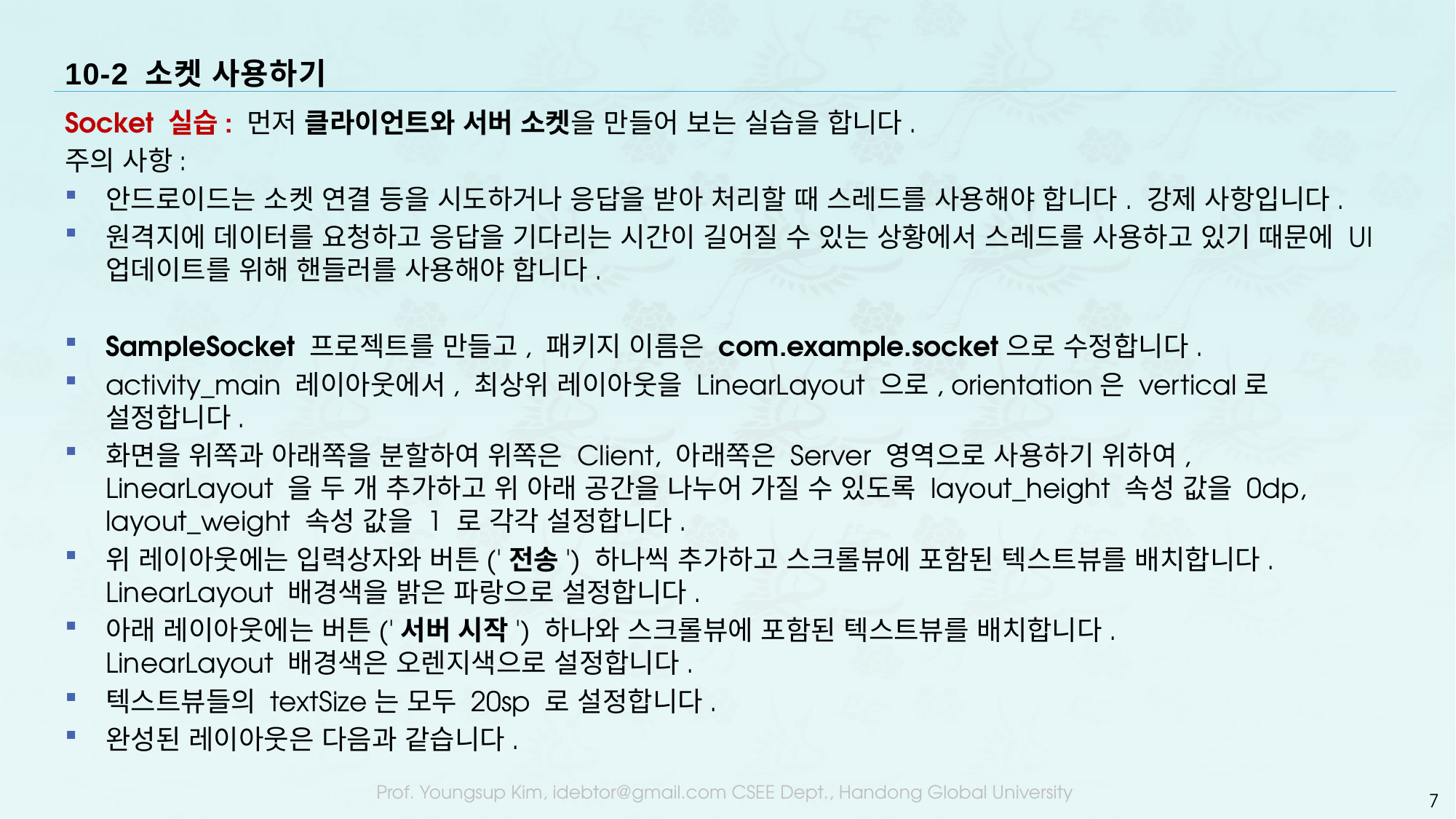

# 10-2 소켓 사용하기
Socket 실습: 먼저 클라이언트와 서버 소켓을 만들어 보는 실습을 합니다.
주의 사항:
안드로이드는 소켓 연결 등을 시도하거나 응답을 받아 처리할 때 스레드를 사용해야 합니다. 강제 사항입니다.
원격지에 데이터를 요청하고 응답을 기다리는 시간이 길어질 수 있는 상황에서 스레드를 사용하고 있기 때문에 UI 업데이트를 위해 핸들러를 사용해야 합니다.

SampleSocket 프로젝트를 만들고, 패키지 이름은 com.example.socket으로 수정합니다.
activity_main 레이아웃에서, 최상위 레이아웃을 LinearLayout 으로, orientation은 vertical로 설정합니다.
화면을 위쪽과 아래쪽을 분할하여 위쪽은 Client, 아래쪽은 Server 영역으로 사용하기 위하여,
LinearLayout 을 두 개 추가하고 위 아래 공간을 나누어 가질 수 있도록 layout_height 속성 값을 0dp, layout_weight 속성 값을 1 로 각각 설정합니다.
위 레이아웃에는 입력상자와 버튼('전송') 하나씩 추가하고 스크롤뷰에 포함된 텍스트뷰를 배치합니다.
LinearLayout 배경색을 밝은 파랑으로 설정합니다.
아래 레이아웃에는 버튼('서버 시작') 하나와 스크롤뷰에 포함된 텍스트뷰를 배치합니다.
LinearLayout 배경색은 오렌지색으로 설정합니다.
텍스트뷰들의 textSize는 모두 20sp 로 설정합니다.
완성된 레이아웃은 다음과 같습니다.

7